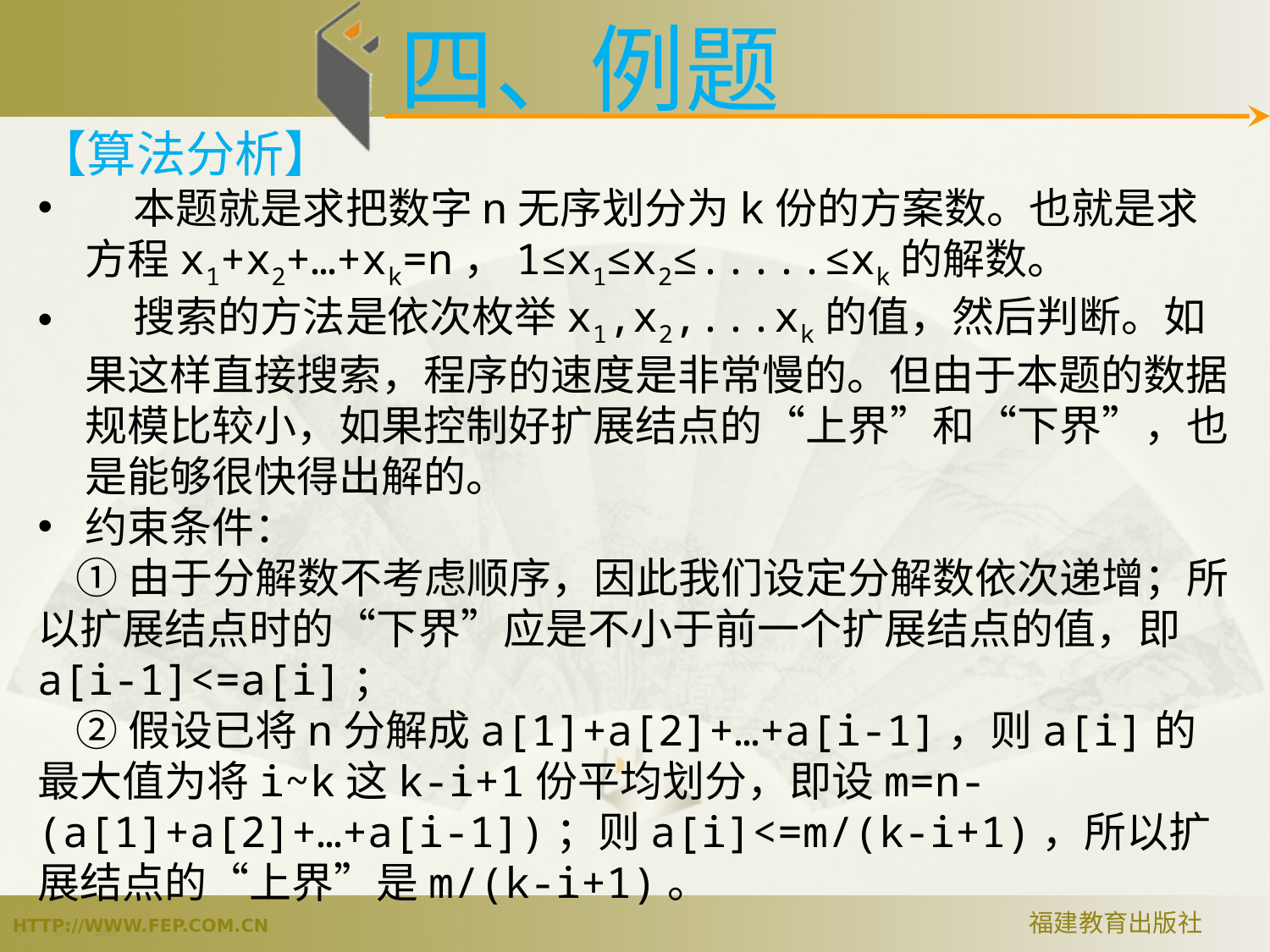

四、例题
【算法分析】
    本题就是求把数字n无序划分为k份的方案数。也就是求方程x1+x2+…+xk=n，1≤x1≤x2≤.....≤xk的解数。
    搜索的方法是依次枚举x1,x2,...xk的值，然后判断。如果这样直接搜索，程序的速度是非常慢的。但由于本题的数据规模比较小，如果控制好扩展结点的“上界”和“下界”，也是能够很快得出解的。
约束条件：
    ①由于分解数不考虑顺序，因此我们设定分解数依次递增；所以扩展结点时的“下界”应是不小于前一个扩展结点的值，即a[i-1]<=a[i]；
    ②假设已将n分解成a[1]+a[2]+…+a[i-1]，则a[i]的最大值为将i~k这k-i+1份平均划分，即设m=n-(a[1]+a[2]+…+a[i-1])；则a[i]<=m/(k-i+1)，所以扩展结点的“上界”是m/(k-i+1)。